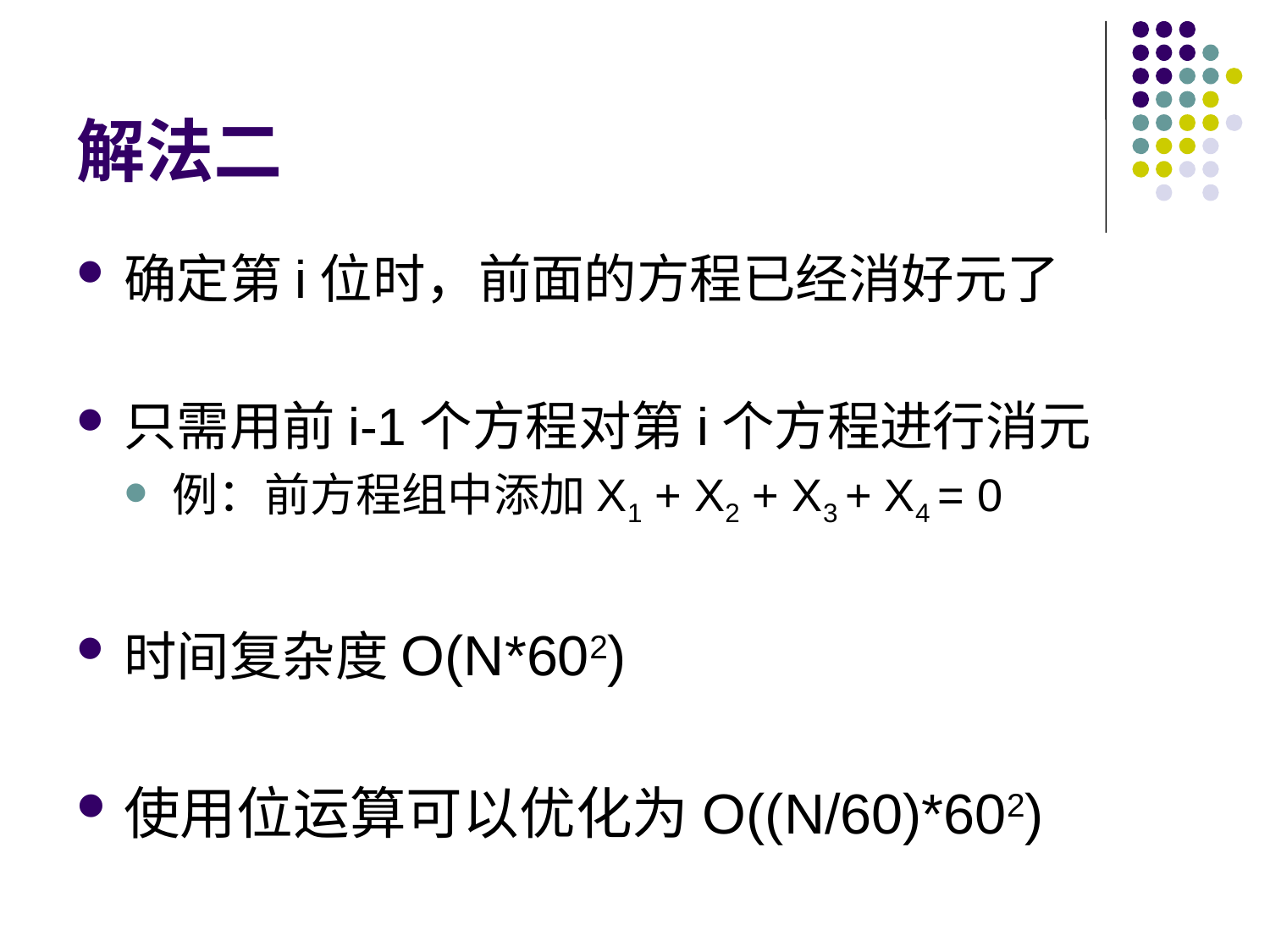

# 解法二
确定第i位时，前面的方程已经消好元了

只需用前i-1个方程对第i个方程进行消元
例：前方程组中添加X1 + X2 + X3 + X4 = 0

时间复杂度O(N*602)

使用位运算可以优化为O((N/60)*602)